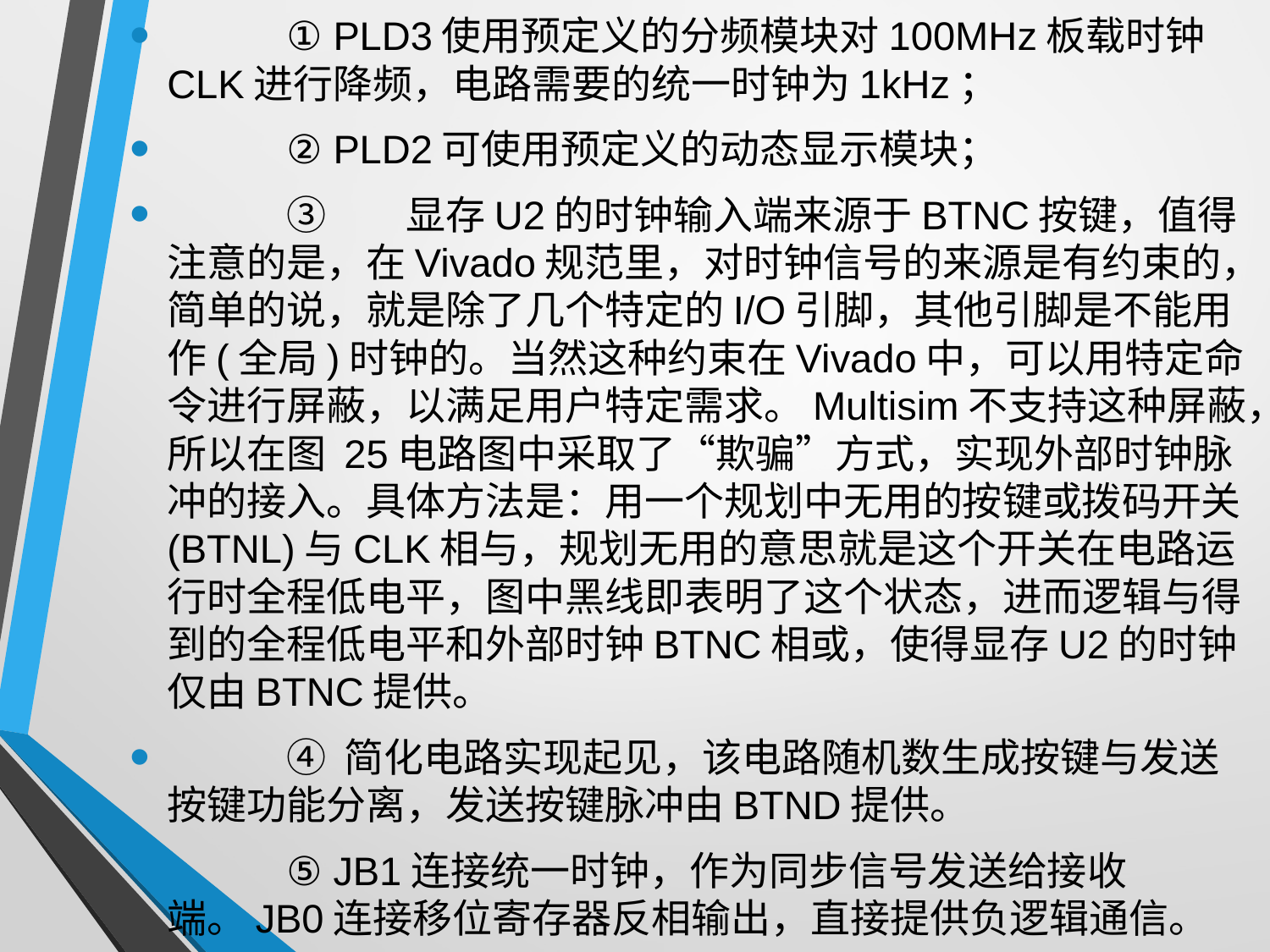

① PLD3使用预定义的分频模块对100MHz板载时钟CLK进行降频，电路需要的统一时钟为1kHz；
	② PLD2可使用预定义的动态显示模块；
	③ 	显存U2的时钟输入端来源于BTNC按键，值得注意的是，在Vivado规范里，对时钟信号的来源是有约束的，简单的说，就是除了几个特定的I/O引脚，其他引脚是不能用作(全局)时钟的。当然这种约束在Vivado中，可以用特定命令进行屏蔽，以满足用户特定需求。Multisim不支持这种屏蔽，所以在图 25电路图中采取了“欺骗”方式，实现外部时钟脉冲的接入。具体方法是：用一个规划中无用的按键或拨码开关(BTNL)与CLK相与，规划无用的意思就是这个开关在电路运行时全程低电平，图中黑线即表明了这个状态，进而逻辑与得到的全程低电平和外部时钟BTNC相或，使得显存U2的时钟仅由BTNC提供。
	④ 简化电路实现起见，该电路随机数生成按键与发送按键功能分离，发送按键脉冲由BTND提供。
	⑤ JB1连接统一时钟，作为同步信号发送给接收端。JB0连接移位寄存器反相输出，直接提供负逻辑通信。